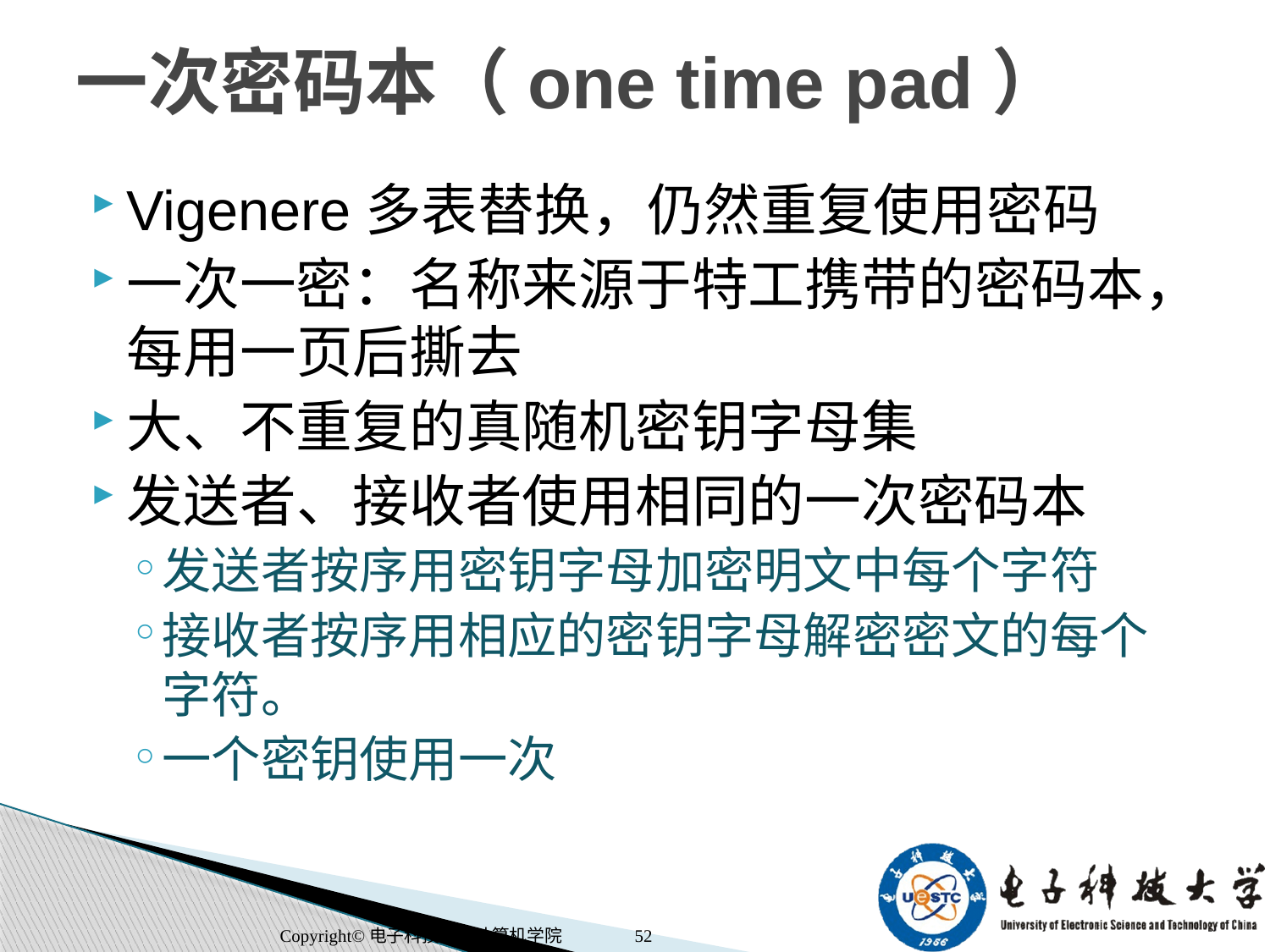

# 一次密码本（one time pad）
Vigenere多表替换，仍然重复使用密码
一次一密：名称来源于特工携带的密码本，每用一页后撕去
大、不重复的真随机密钥字母集
发送者、接收者使用相同的一次密码本
发送者按序用密钥字母加密明文中每个字符
接收者按序用相应的密钥字母解密密文的每个字符。
一个密钥使用一次
Copyright©电子科技大学计算机学院
52